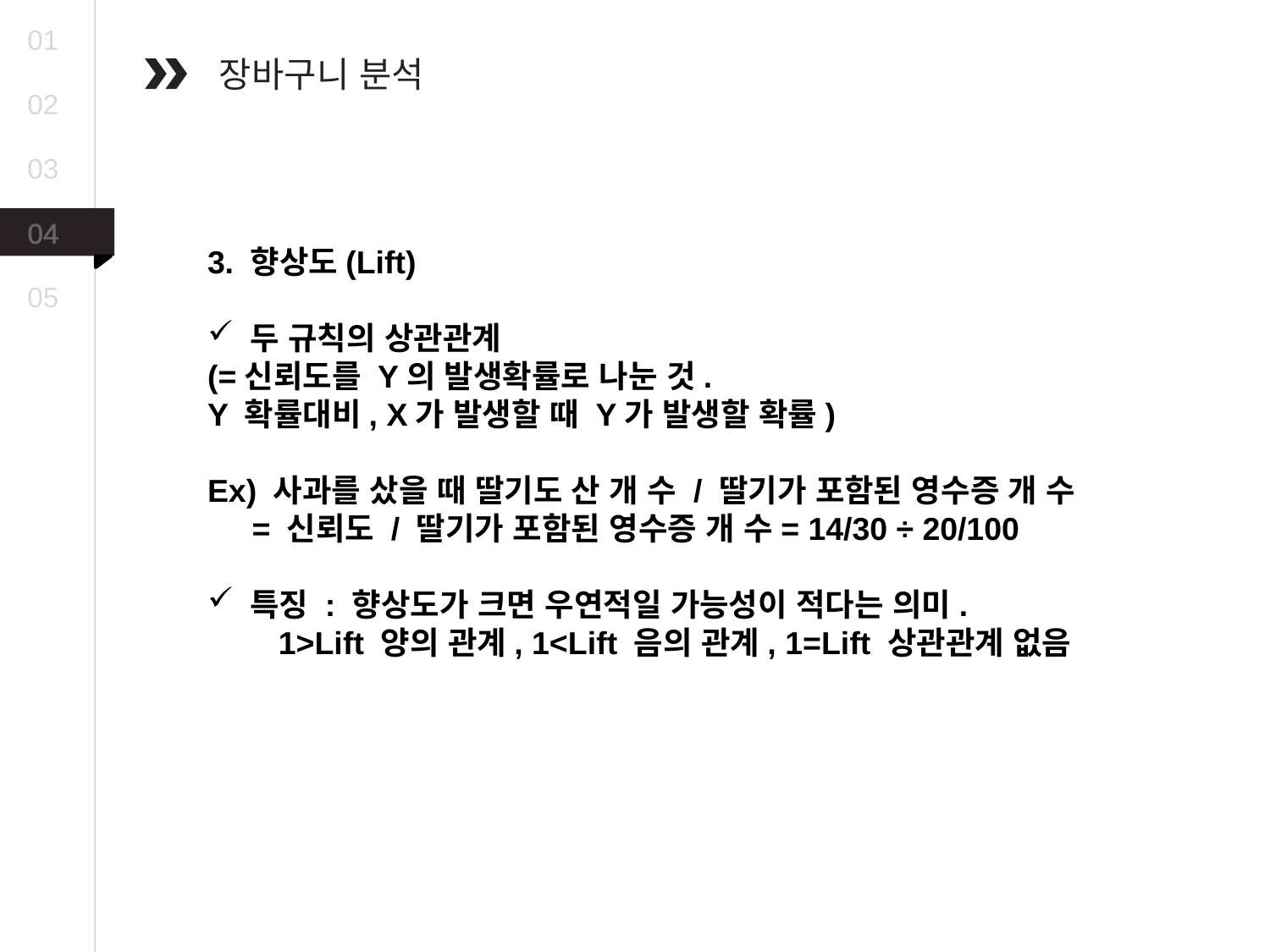

01
장바구니 분석

02
03

04
3. 향상도(Lift)

 두 규칙의 상관관계
(=신뢰도를 Y의 발생확률로 나눈 것.
Y 확률대비, X가 발생할 때 Y가 발생할 확률)

Ex) 사과를 샀을 때 딸기도 산 개 수 / 딸기가 포함된 영수증 개 수
     = 신뢰도 / 딸기가 포함된 영수증 개 수= 14/30 ÷ 20/100​

 특징 : 향상도가 크면 우연적일 가능성이 적다는 의미.
        1>Lift 양의 관계, 1<Lift 음의 관계, 1=Lift 상관관계 없음

05